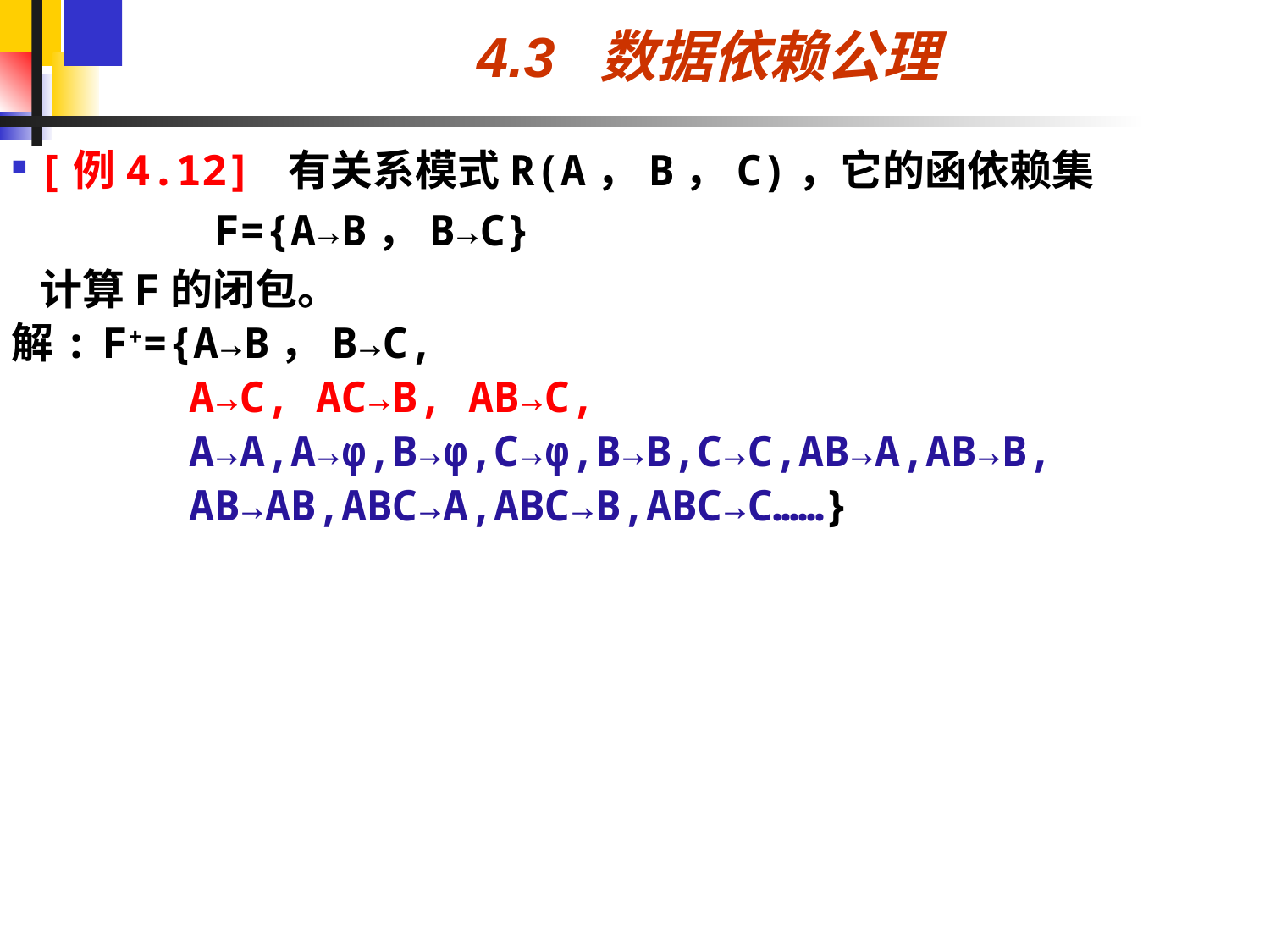

# 4.3  数据依赖公理
 [例4.12] 有关系模式R(A，B，C)，它的函依赖集
        F={A→B，B→C}
  计算F的闭包。
解: F+={A→B，B→C,
       A→C, AC→B, AB→C,
       A→A,A→φ,B→φ,C→φ,B→B,C→C,AB→A,AB→B,
       AB→AB,ABC→A,ABC→B,ABC→C……}